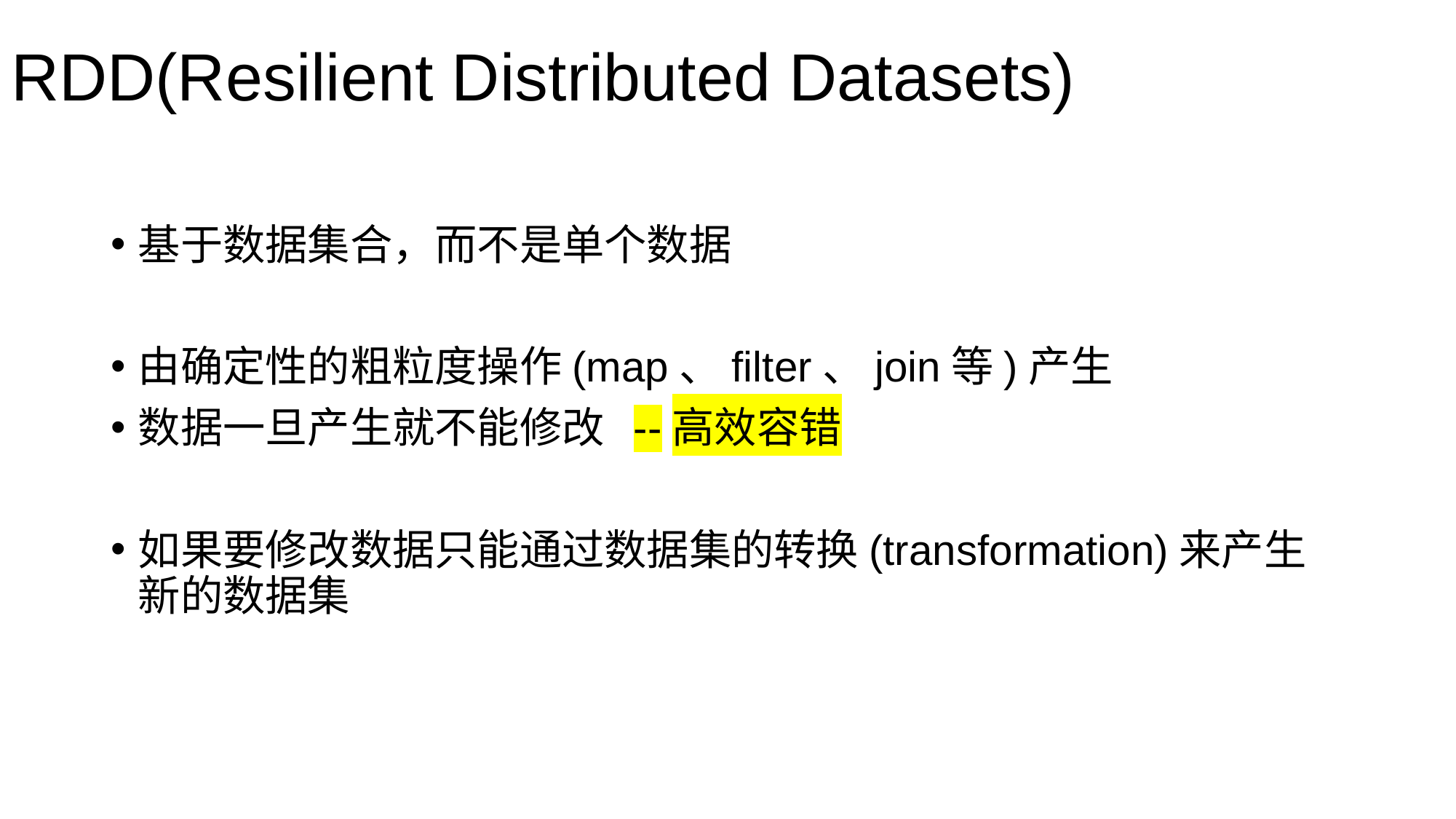

# RDD(Resilient Distributed Datasets)
基于数据集合，而不是单个数据

由确定性的粗粒度操作(map、filter、join等)产生
数据一旦产生就不能修改  --高效容错

如果要修改数据只能通过数据集的转换(transformation)来产生新的数据集